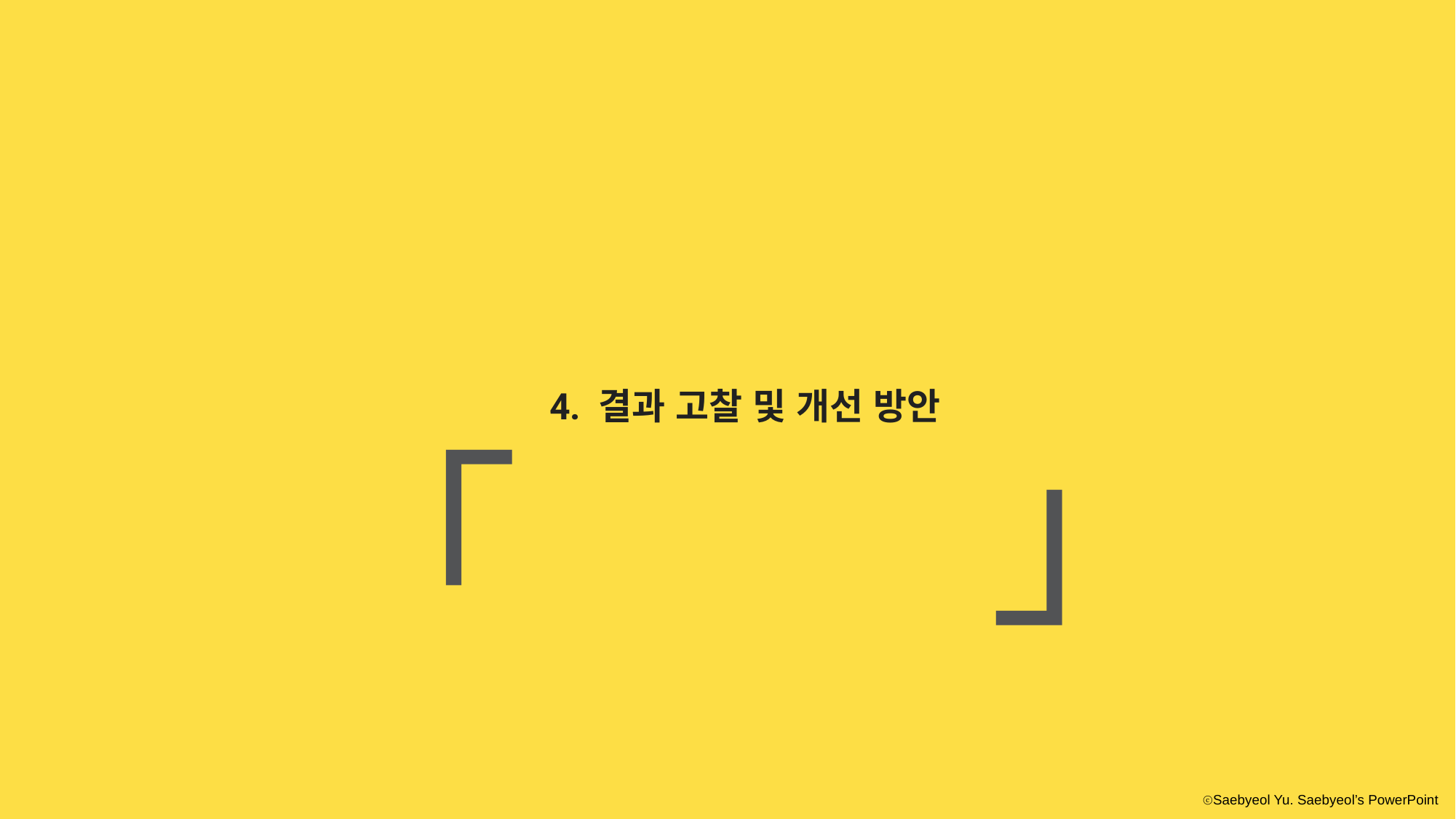

「
」
4. 결과 고찰 및 개선 방안